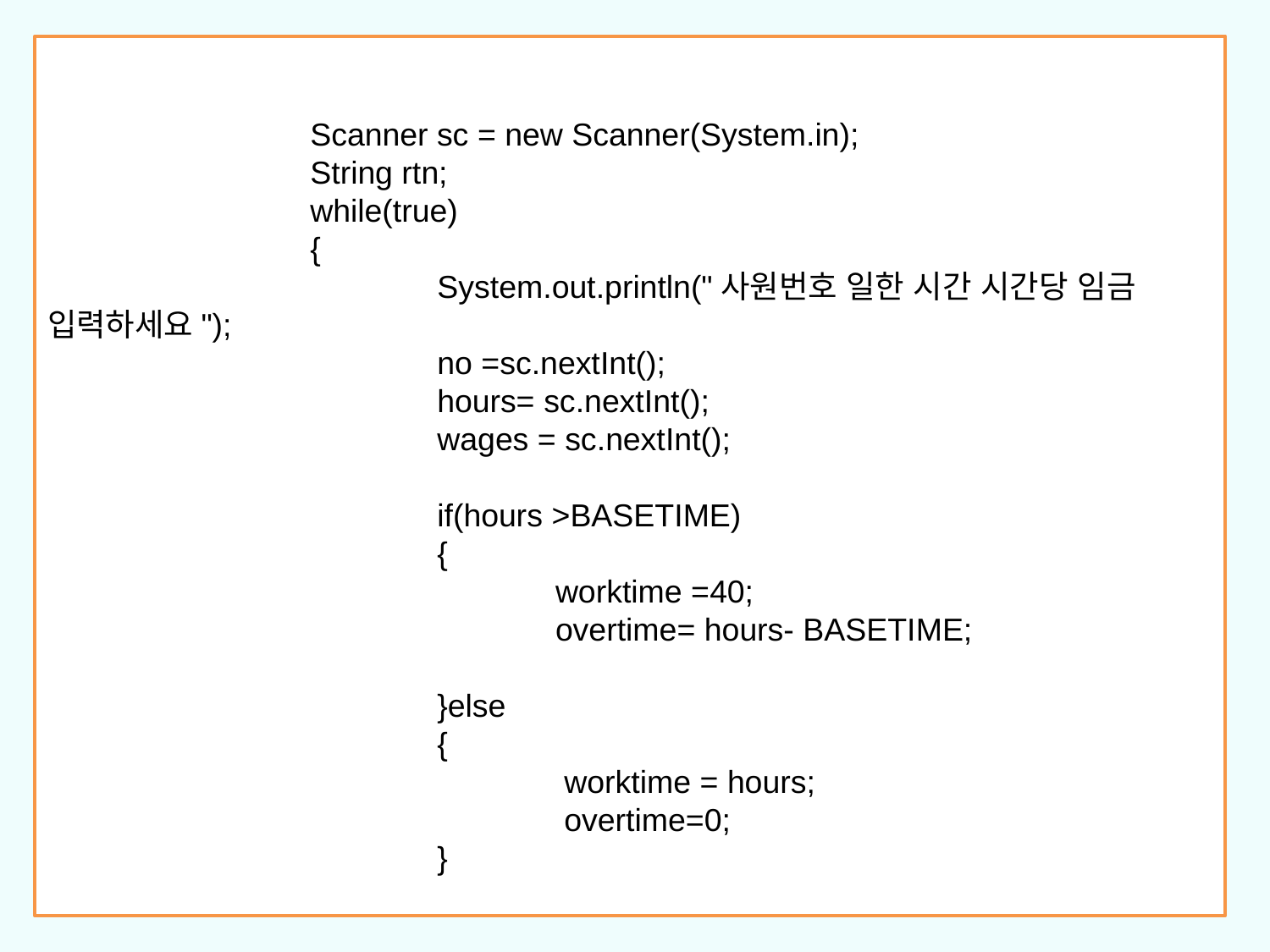

Scanner sc = new Scanner(System.in);
		 String rtn;
		 while(true)
		 {
			 System.out.println("사원번호 일한 시간 시간당 임금 입력하세요");
			 no =sc.nextInt();
			 hours= sc.nextInt();
			 wages = sc.nextInt();

			 if(hours >BASETIME)
			 {
				worktime =40;
				overtime= hours- BASETIME;

			 }else
			 {
				 worktime = hours;
				 overtime=0;
			 }